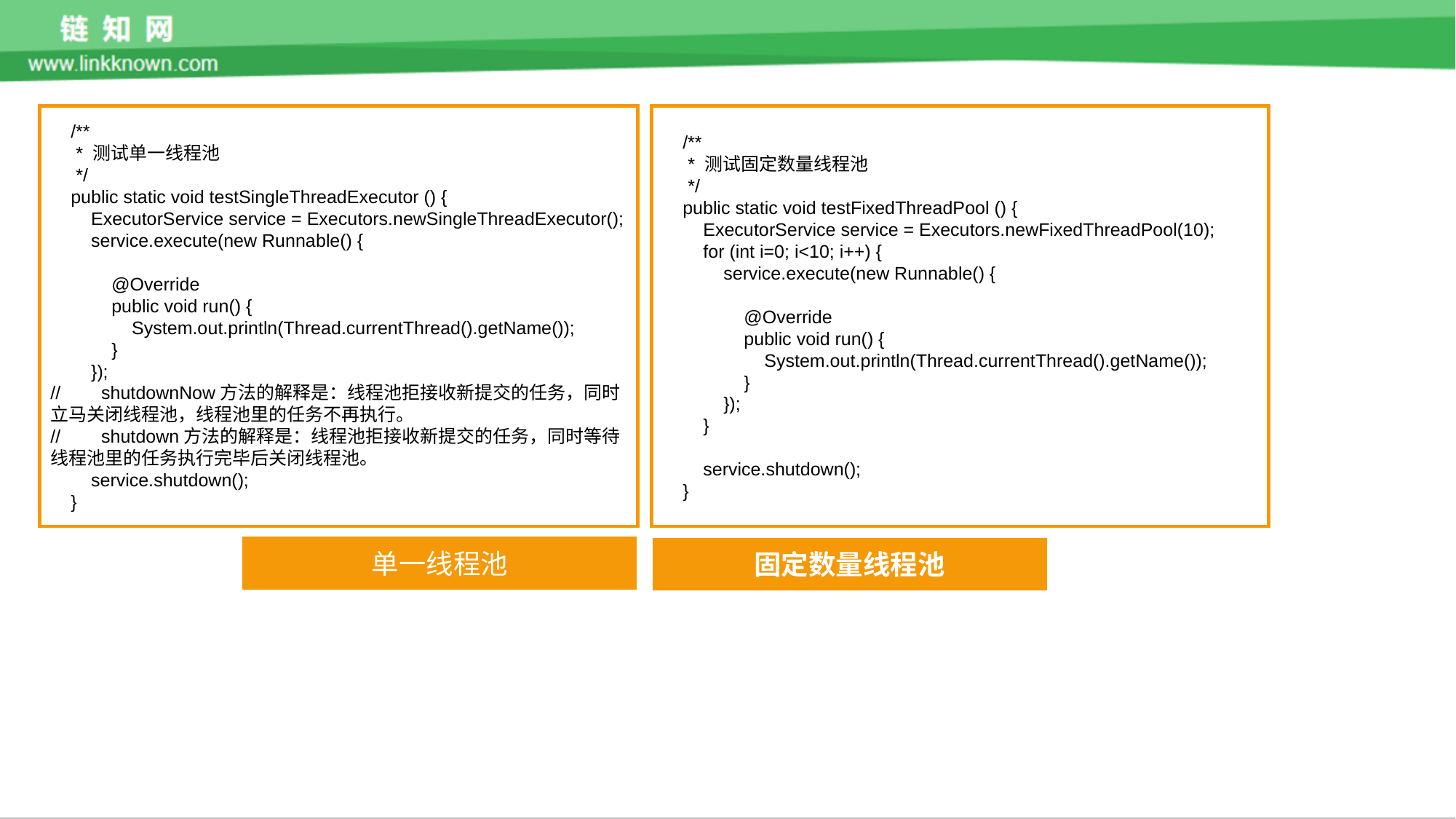

/**
     * 测试单一线程池
     */
    public static void testSingleThreadExecutor () {
        ExecutorService service = Executors.newSingleThreadExecutor();
        service.execute(new Runnable() {

            @Override
            public void run() {
                System.out.println(Thread.currentThread().getName());
            }
        });
//        shutdownNow方法的解释是：线程池拒接收新提交的任务，同时立马关闭线程池，线程池里的任务不再执行。
//        shutdown方法的解释是：线程池拒接收新提交的任务，同时等待线程池里的任务执行完毕后关闭线程池。
        service.shutdown();
    }
    /**
     * 测试固定数量线程池
     */
    public static void testFixedThreadPool () {
        ExecutorService service = Executors.newFixedThreadPool(10);
        for (int i=0; i<10; i++) {
            service.execute(new Runnable() {

                @Override
                public void run() {
                    System.out.println(Thread.currentThread().getName());
                }
            });
        }

        service.shutdown();
    }
单一线程池
固定数量线程池